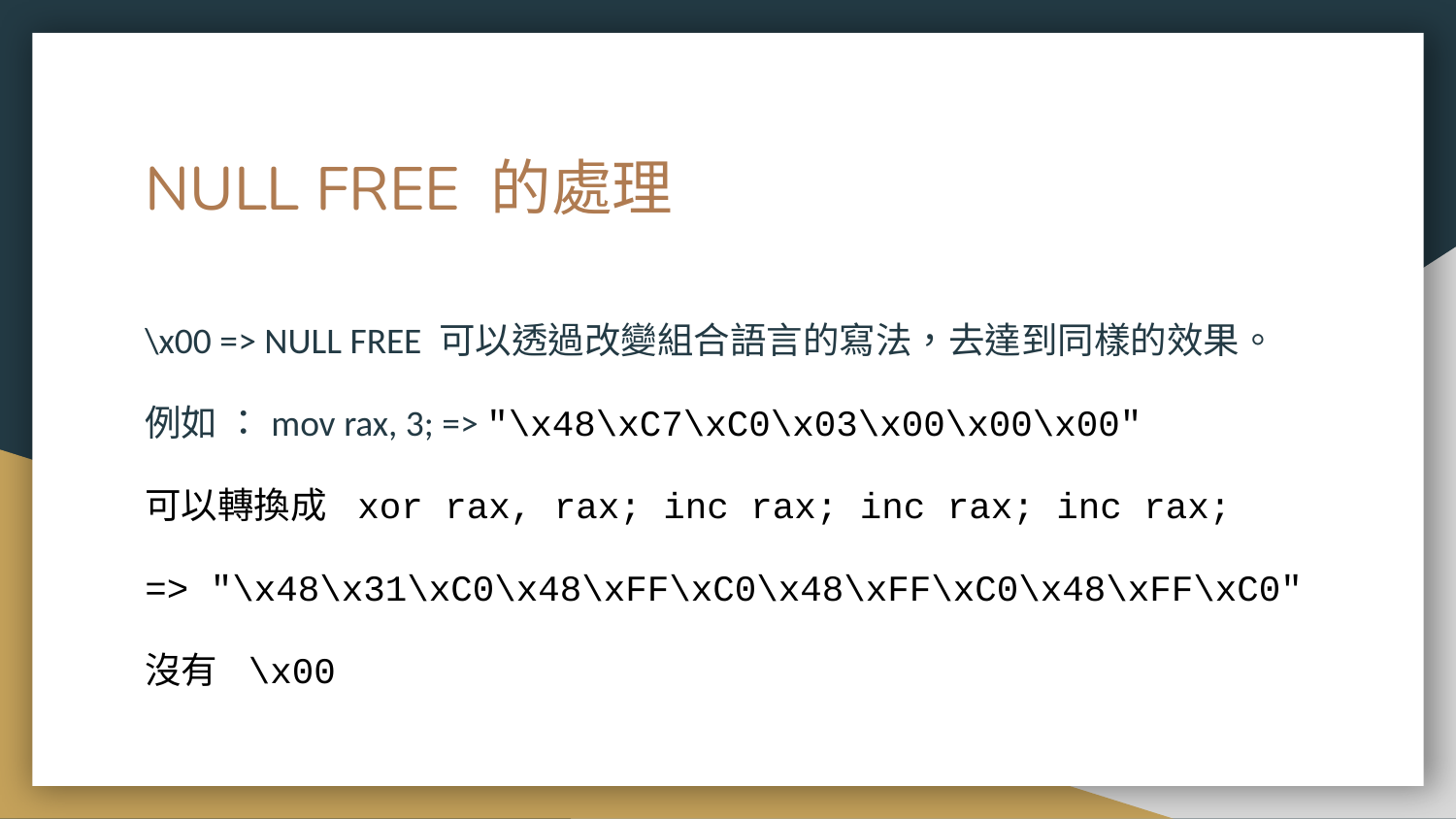

# NULL FREE 的處理
\x00 => NULL FREE 可以透過改變組合語言的寫法，去達到同樣的效果。
例如 ：mov rax, 3; => "\x48\xC7\xC0\x03\x00\x00\x00"
可以轉換成 xor rax, rax; inc rax; inc rax; inc rax;
=> "\x48\x31\xC0\x48\xFF\xC0\x48\xFF\xC0\x48\xFF\xC0"
沒有 \x00